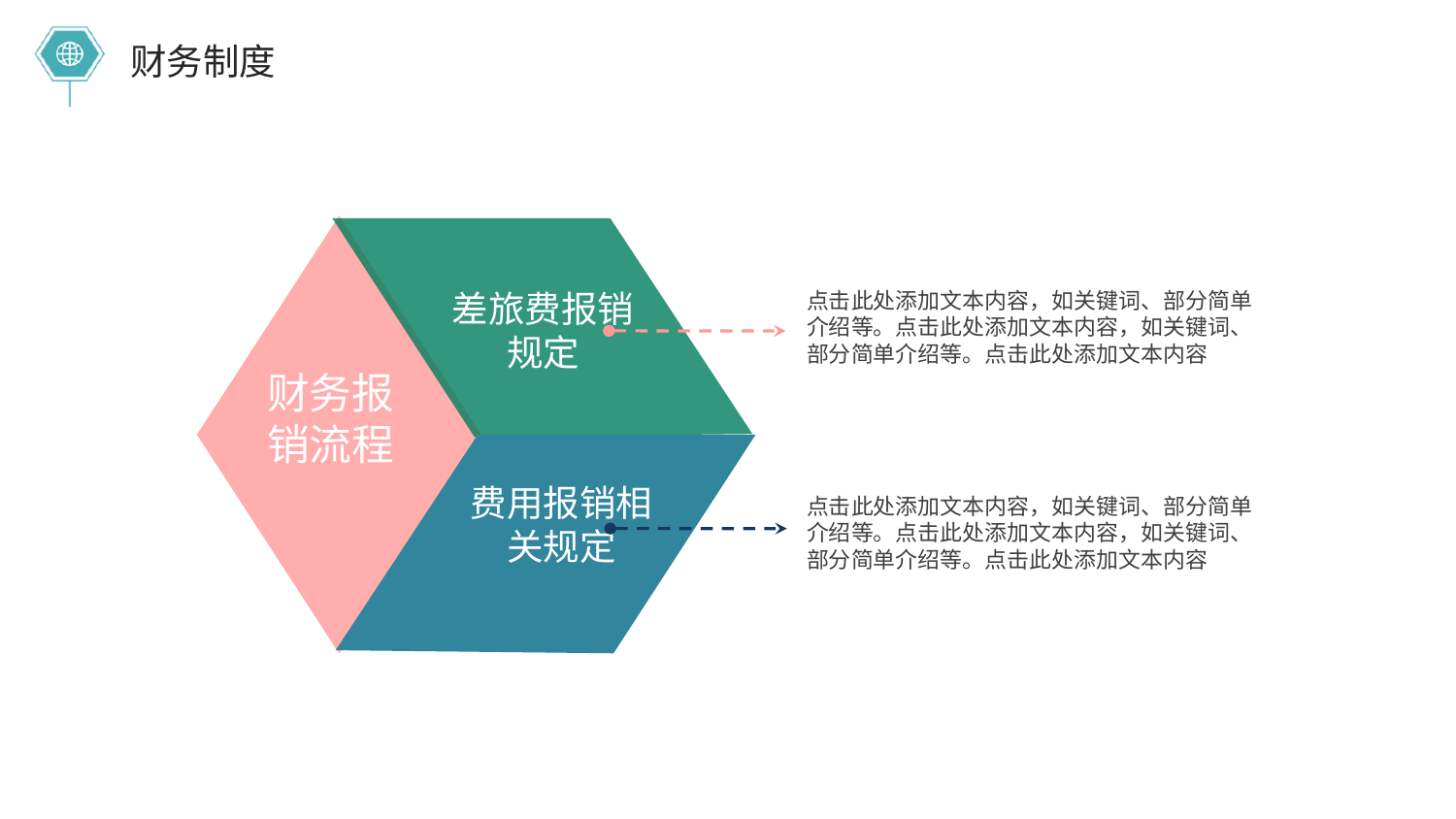

财务制度

差旅费报销规定
点击此处添加文本内容，如关键词、部分简单介绍等。点击此处添加文本内容，如关键词、部分简单介绍等。点击此处添加文本内容

财务报销流程

费用报销相关规定
点击此处添加文本内容，如关键词、部分简单介绍等。点击此处添加文本内容，如关键词、部分简单介绍等。点击此处添加文本内容